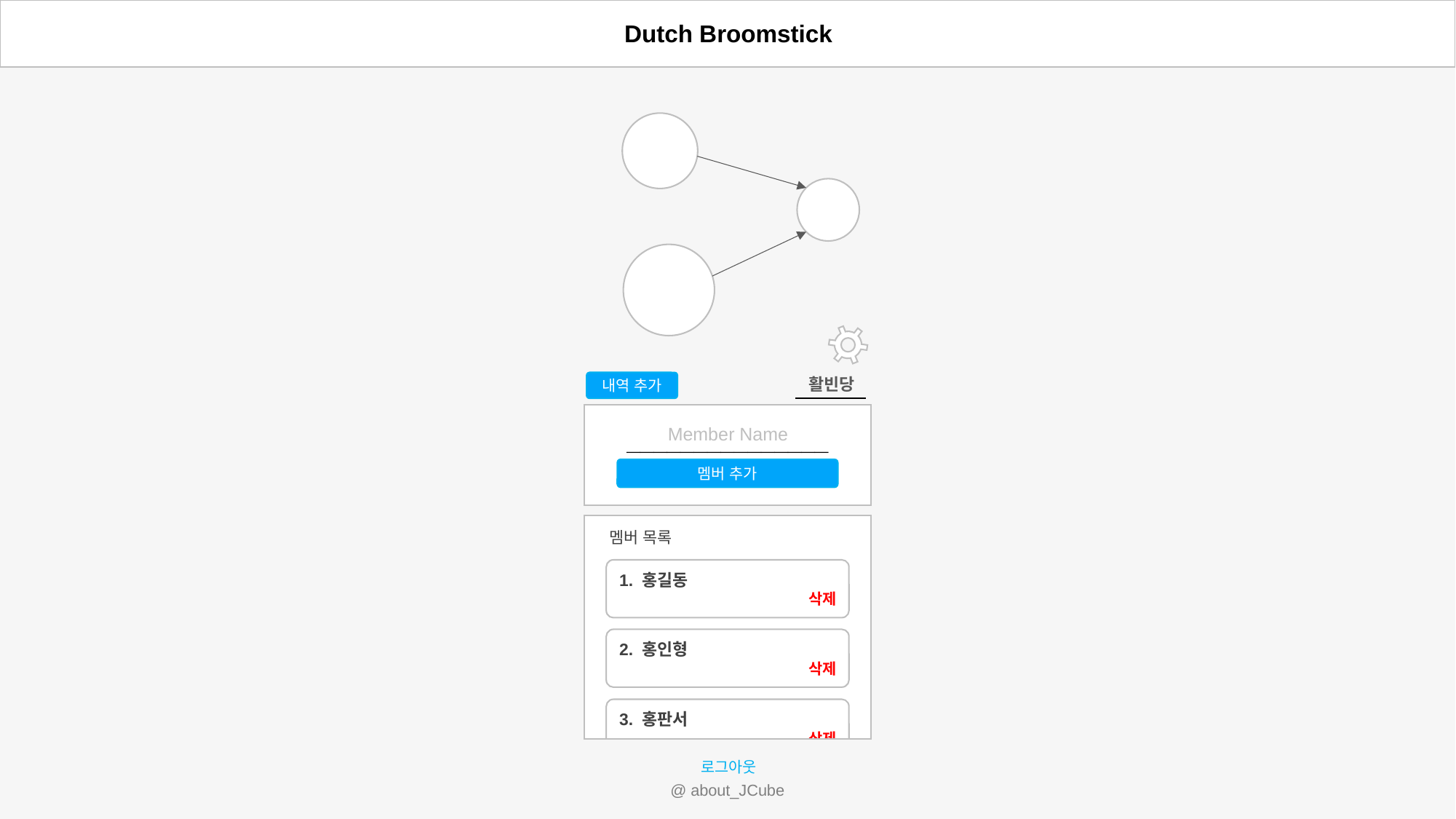

Dutch Broomstick

활빈당
내역 추가

Member Name
_______________
멤버 추가

멤버 목록
1. 홍길동
삭제
2. 홍인형
삭제
3. 홍판서
삭제

로그아웃
@ about_JCube